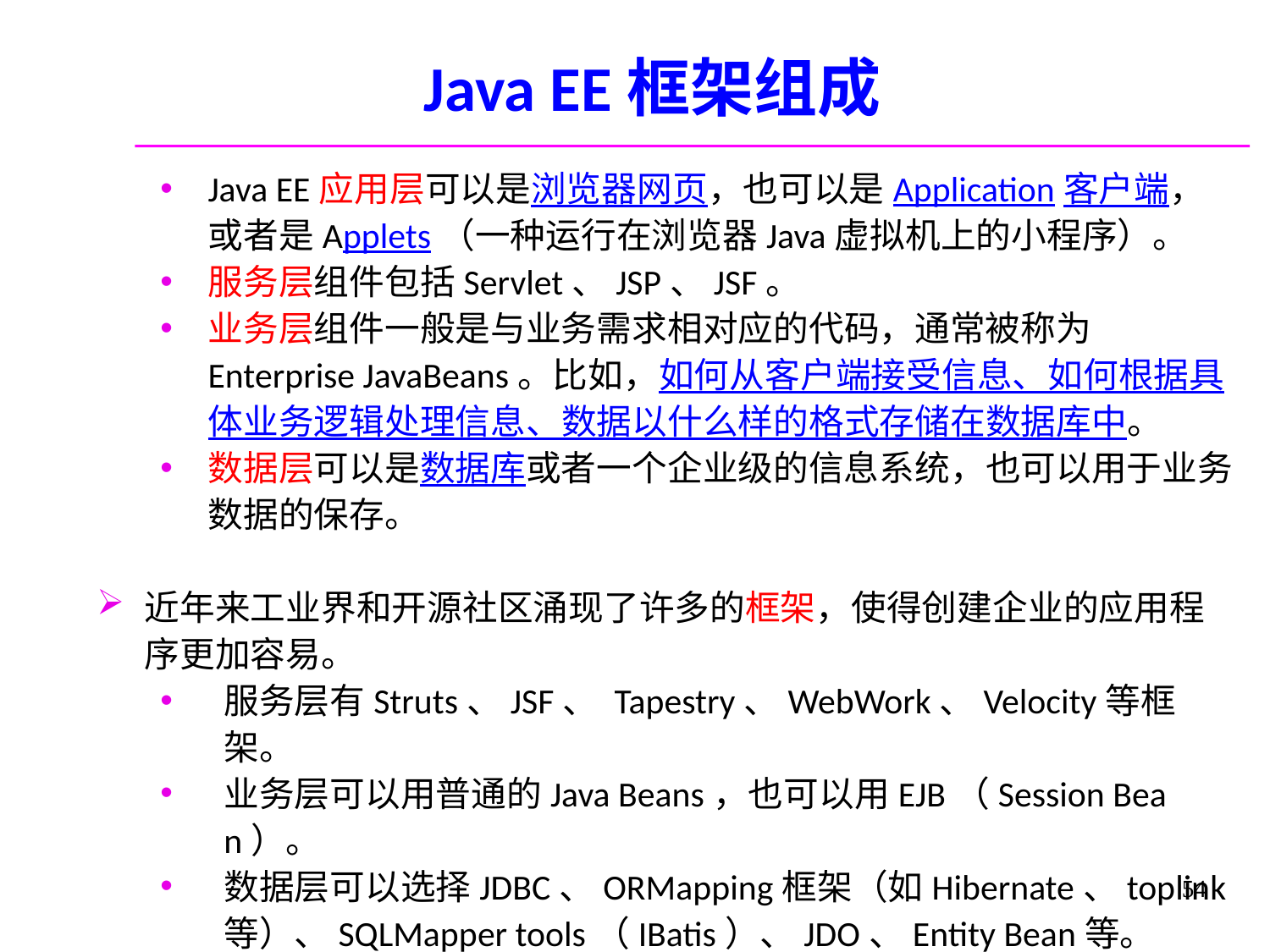

# Java EE框架组成
Java EE应用层可以是浏览器网页，也可以是Application客户端，或者是Applets（一种运行在浏览器Java虚拟机上的小程序）。
服务层组件包括Servlet、JSP、JSF。
业务层组件一般是与业务需求相对应的代码，通常被称为Enterprise JavaBeans。比如，如何从客户端接受信息、如何根据具体业务逻辑处理信息、数据以什么样的格式存储在数据库中。
数据层可以是数据库或者一个企业级的信息系统，也可以用于业务数据的保存。

近年来工业界和开源社区涌现了许多的框架，使得创建企业的应用程序更加容易。
服务层有Struts、JSF、 Tapestry、WebWork、Velocity等框架。
业务层可以用普通的Java Beans，也可以用EJB（Session Bean）。
数据层可以选择JDBC、ORMapping框架（如Hibernate、toplink等）、SQLMapper tools（IBatis）、JDO、Entity Bean等。
54